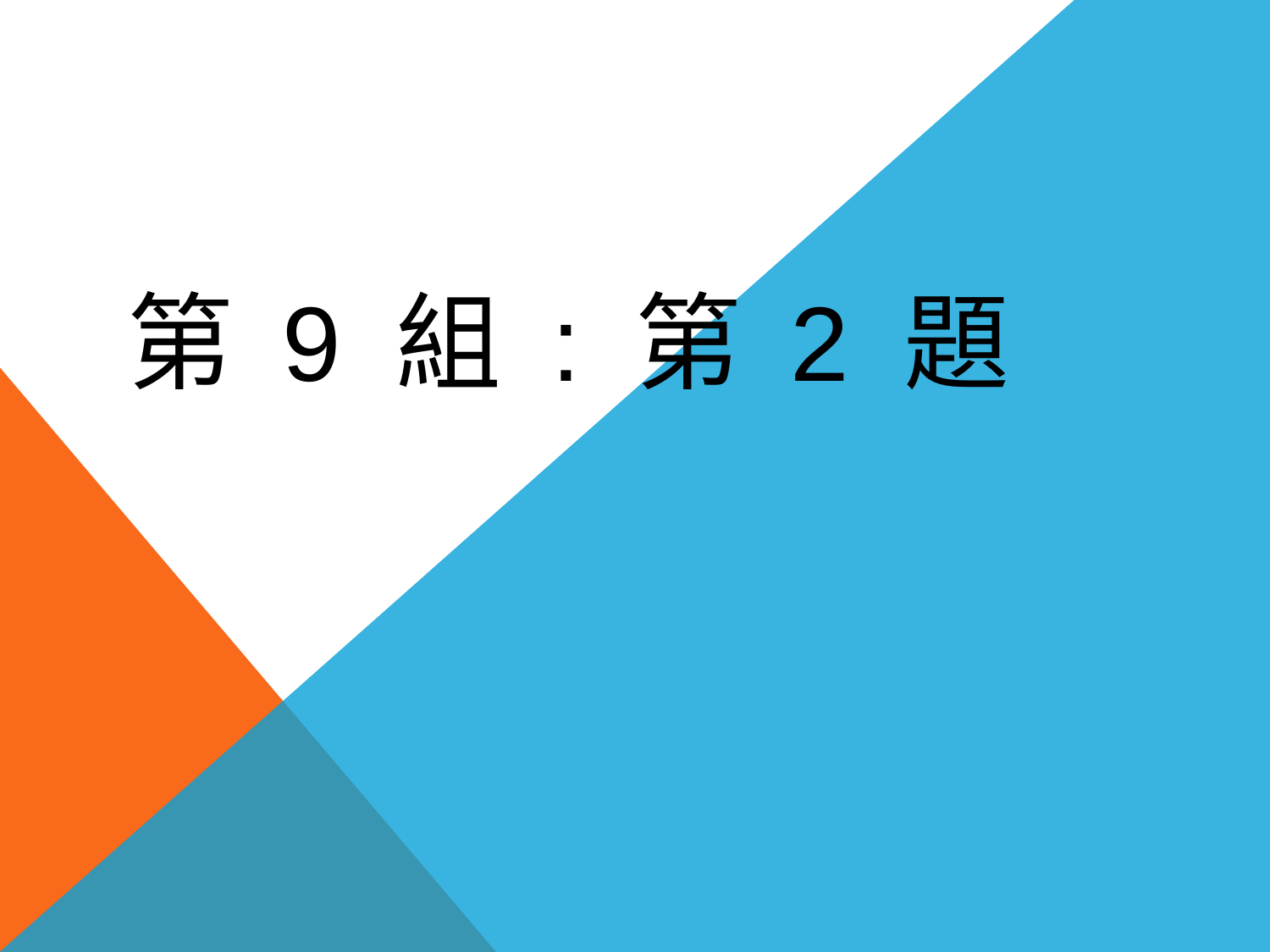

# 第 9 組 : 第 2 題